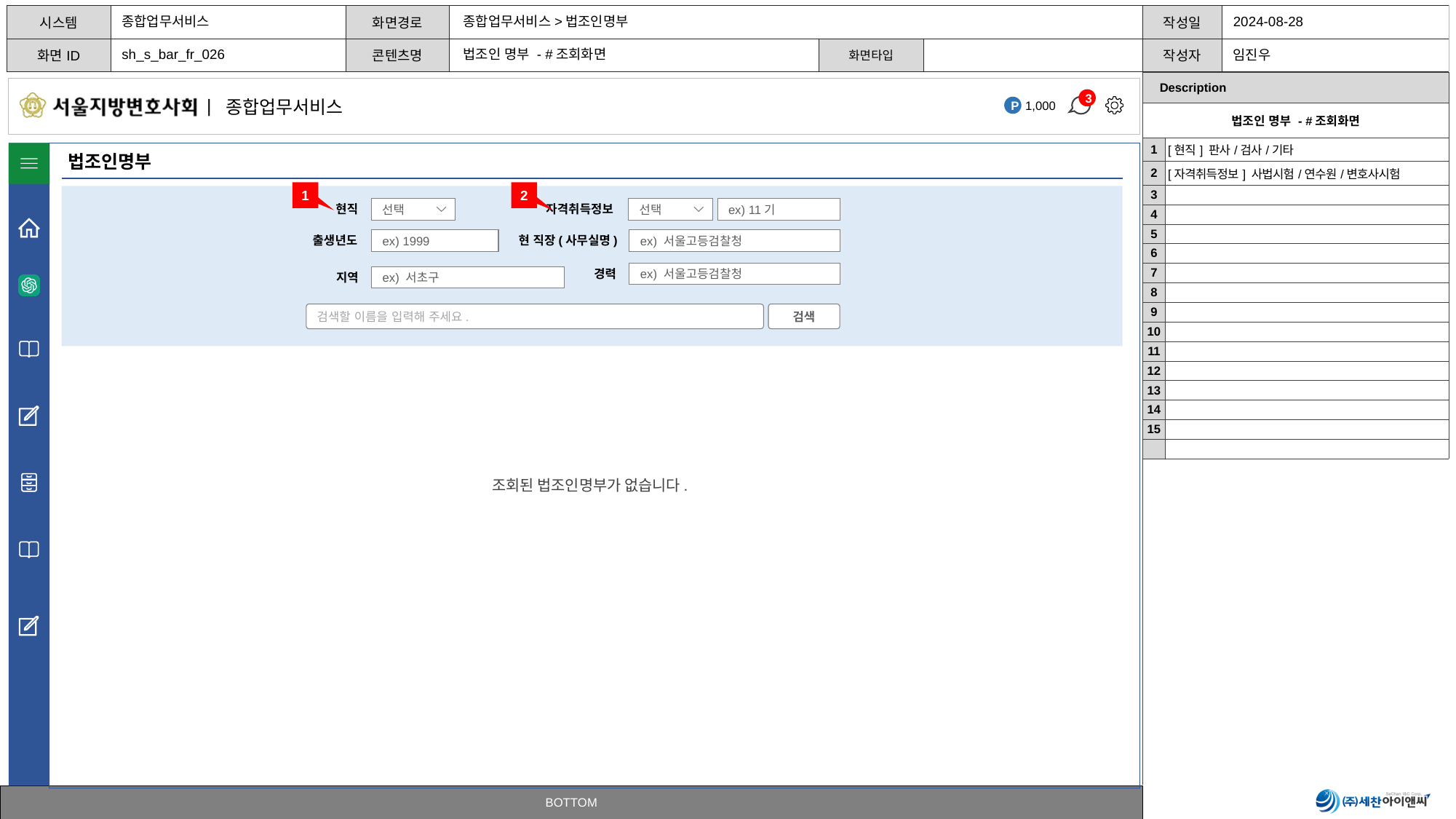

종합업무서비스
종합업무서비스>법조인명부
sh_s_bar_fr_026
법조인 명부 - #조회화면

| Description |  |
| --- | --- |
| 법조인 명부 - #조회화면 |  |
| 1 | [현직] 판사/검사/기타 |
| 2 | [자격취득정보] 사법시험/연수원/변호사시험 |
| 3 |  |
| 4 |  |
| 5 |  |
| 6 |  |
| 7 |  |
| 8 |  |
| 9 |  |
| 10 |  |
| 11 |  |
| 12 |  |
| 13 |  |
| 14 |  |
| 15 |  |
|  |  |
법조인명부
1
2

현직
선택

자격취득정보
선택

ex) 11기
출생년도
ex) 1999
현 직장(사무실명)
ex) 서울고등검찰청
경력
ex) 서울고등검찰청
지역
ex) 서초구
검색
 검색할 이름을 입력해 주세요.
조회된 법조인명부가 없습니다.